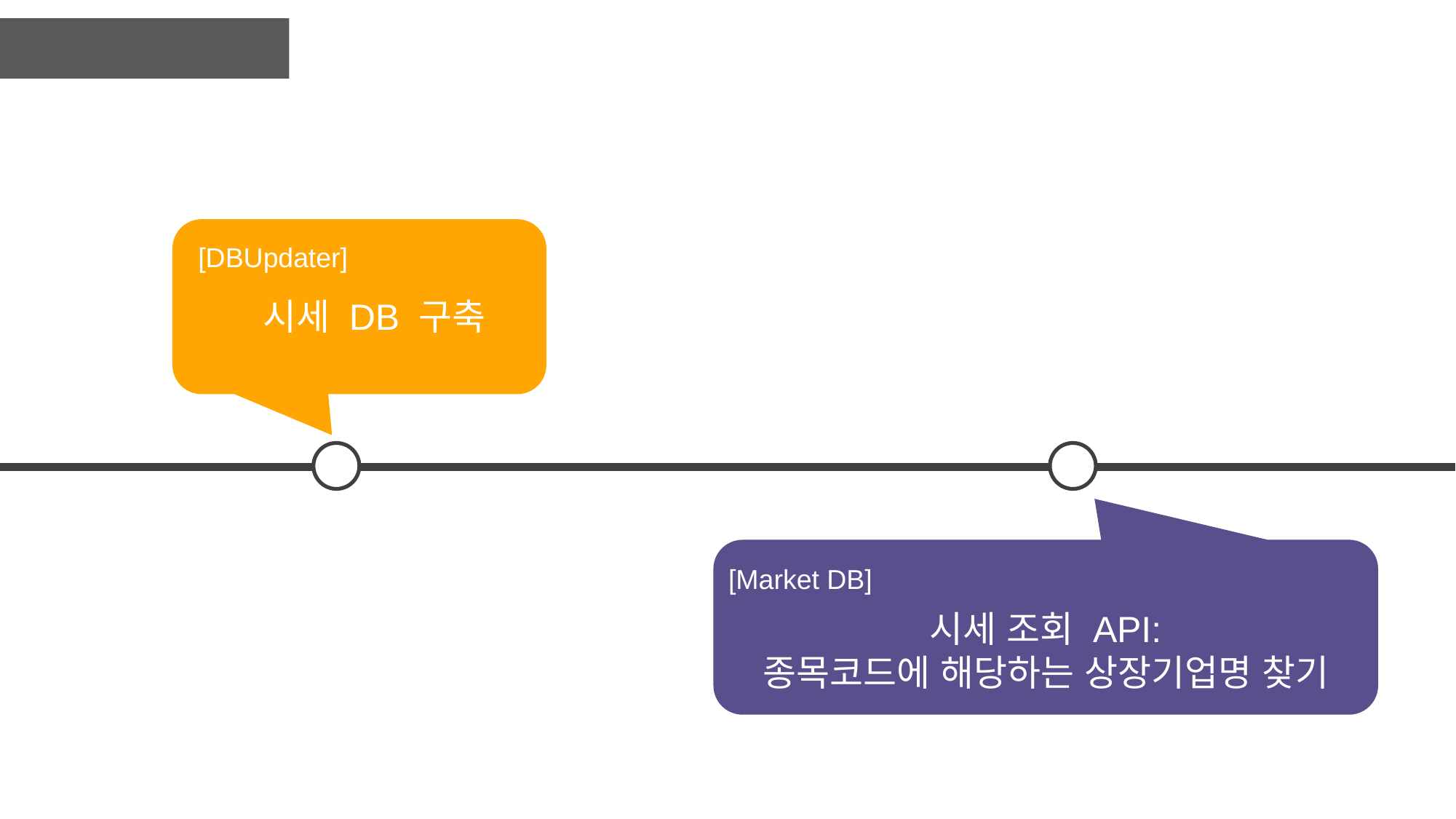

[DBUpdater]
시세 DB 구축

[Market DB]
시세 조회 API:
종목코드에 해당하는 상장기업명 찾기